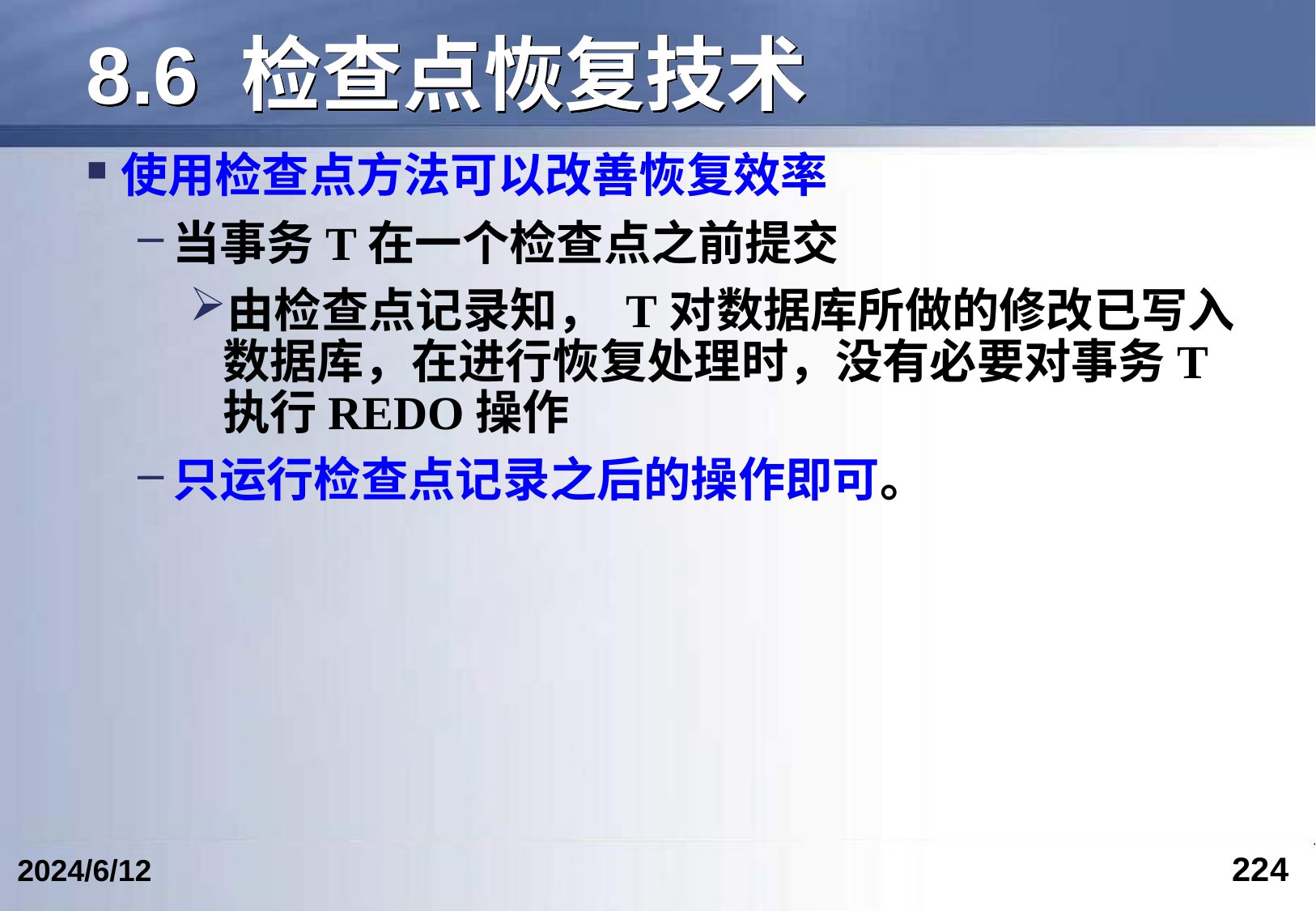

# 8.6 检查点恢复技术
使用检查点方法可以改善恢复效率
当事务T在一个检查点之前提交
由检查点记录知， T对数据库所做的修改已写入数据库，在进行恢复处理时，没有必要对事务T执行REDO操作
只运行检查点记录之后的操作即可。
224
2024/6/12